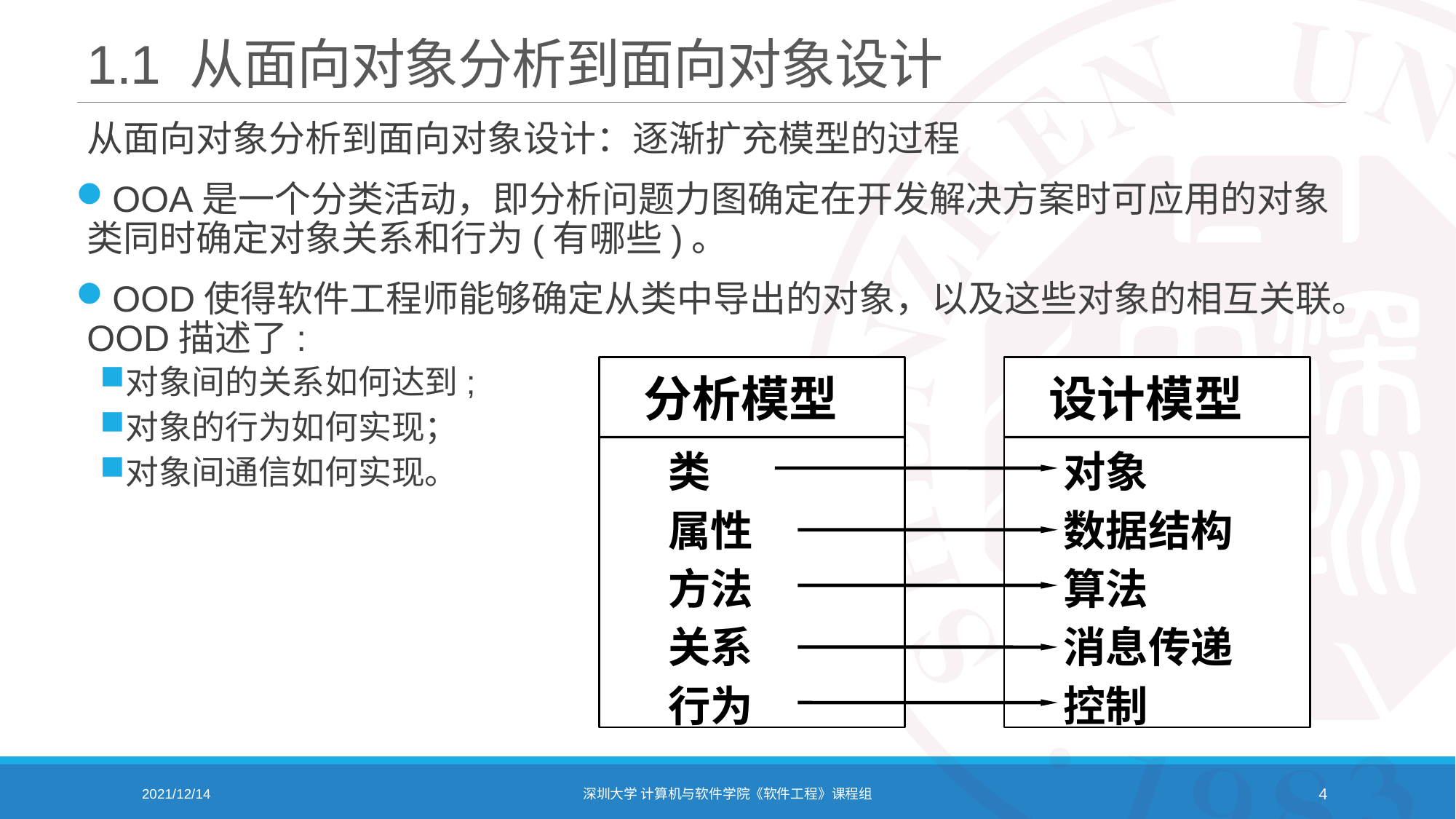

# 1.1 从面向对象分析到面向对象设计
从面向对象分析到面向对象设计：逐渐扩充模型的过程
OOA是一个分类活动，即分析问题力图确定在开发解决方案时可应用的对象类同时确定对象关系和行为(有哪些)。
OOD使得软件工程师能够确定从类中导出的对象，以及这些对象的相互关联。OOD描述了:
对象间的关系如何达到;
对象的行为如何实现；
对象间通信如何实现。

  分析模型
     类
     属性
     方法
     关系
     行为
  设计模型
    对象
    数据结构
    算法
    消息传递
    控制

2021/12/14
深圳大学 计算机与软件学院《软件工程》课程组
4